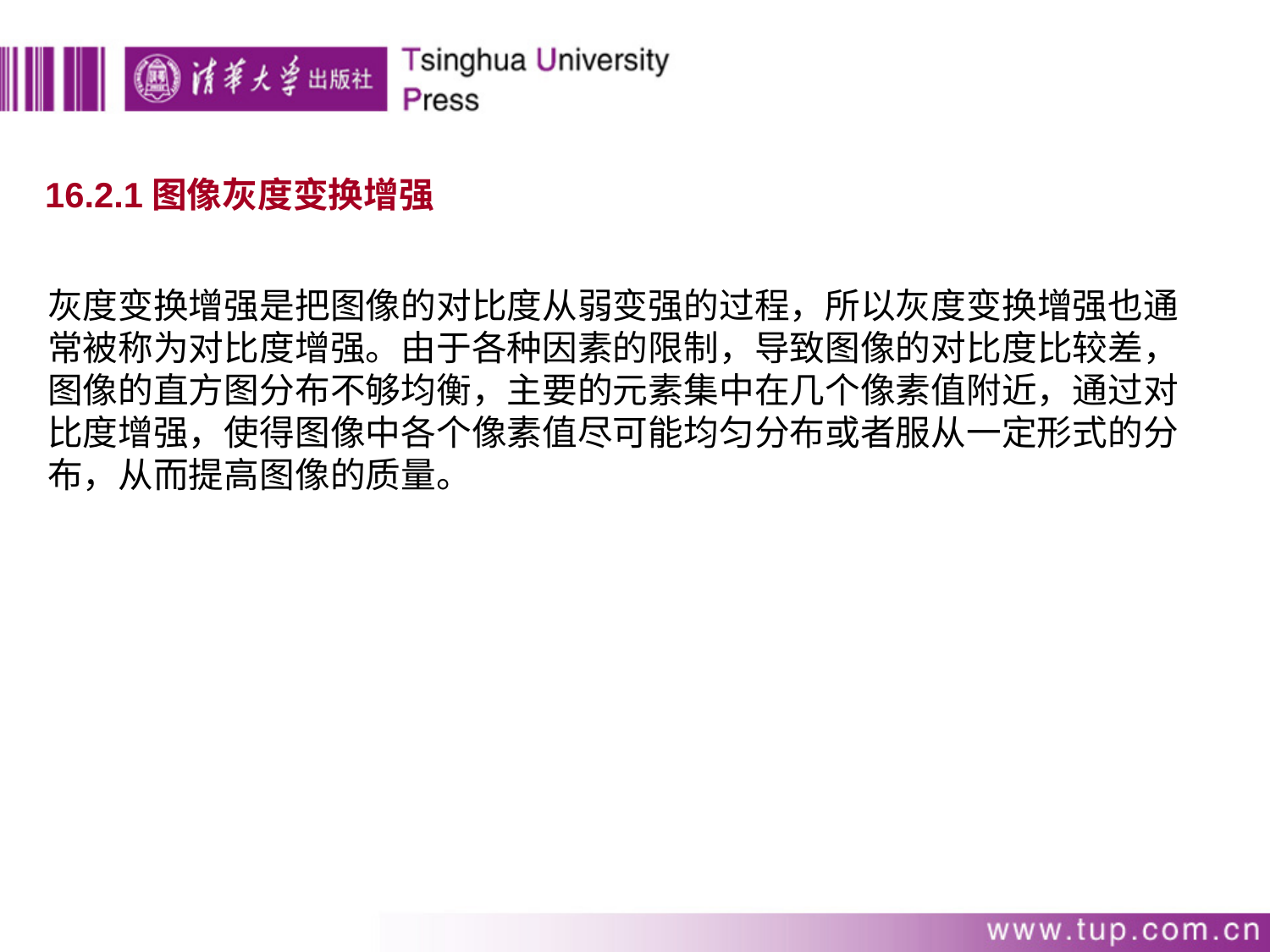

16.2.1图像灰度变换增强
灰度变换增强是把图像的对比度从弱变强的过程，所以灰度变换增强也通常被称为对比度增强。由于各种因素的限制，导致图像的对比度比较差，图像的直方图分布不够均衡，主要的元素集中在几个像素值附近，通过对比度增强，使得图像中各个像素值尽可能均匀分布或者服从一定形式的分布，从而提高图像的质量。